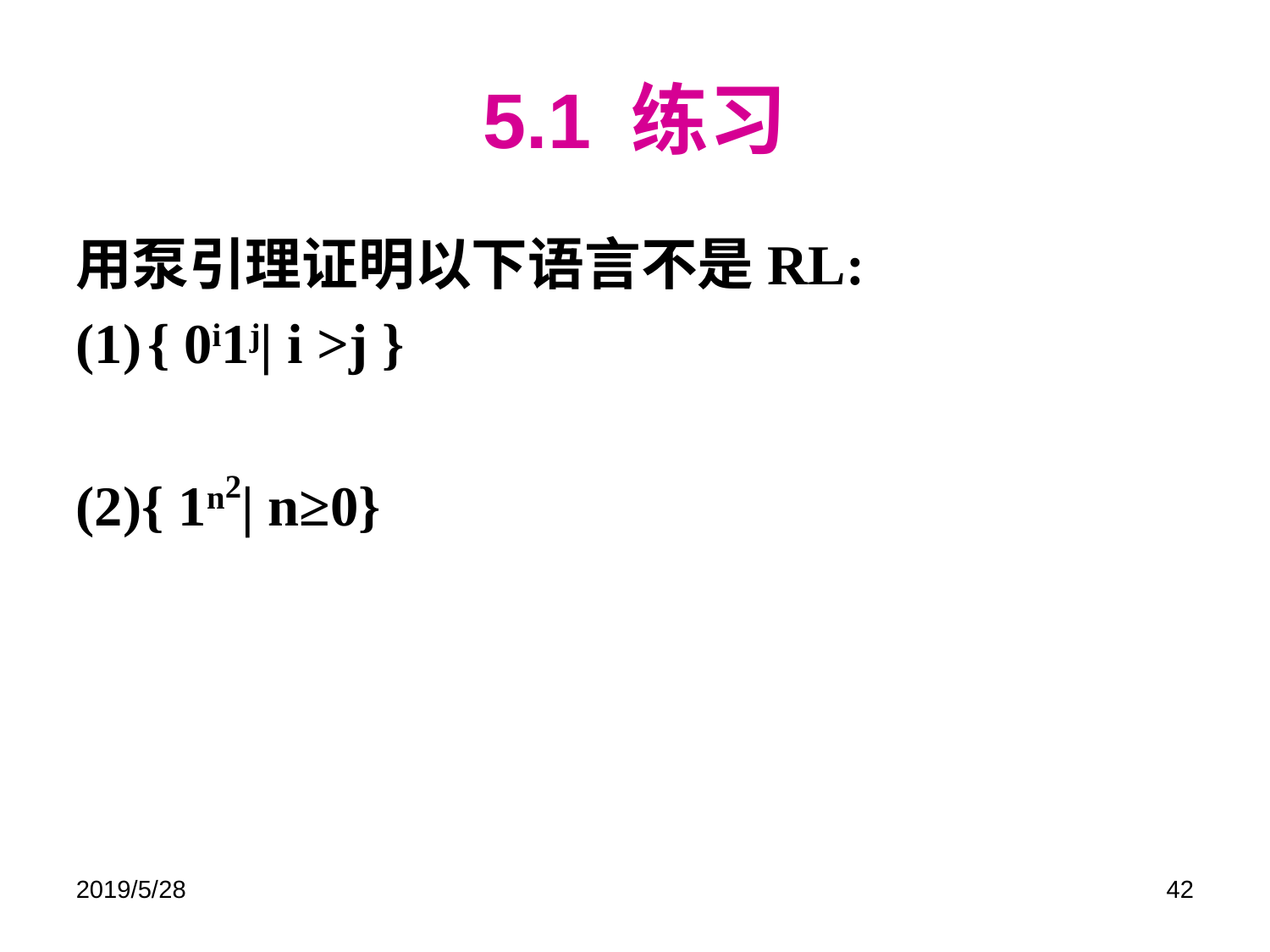

# 5.1 练习
用泵引理证明以下语言不是RL:
{ 0i1j| i >j }

(2){ 1n2| n≥0}
2019/5/28
42